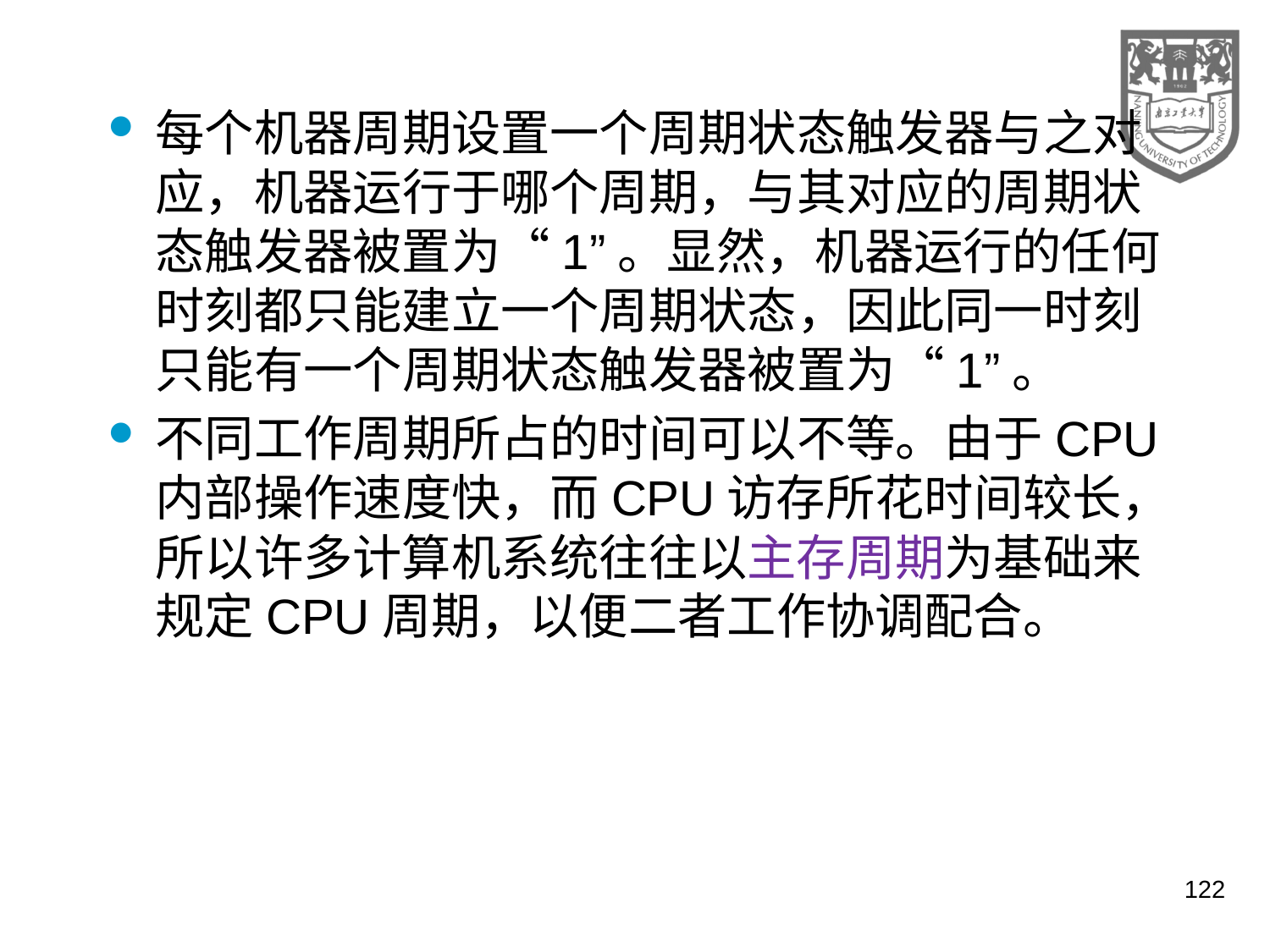

每个机器周期设置一个周期状态触发器与之对应，机器运行于哪个周期，与其对应的周期状态触发器被置为“1”。显然，机器运行的任何时刻都只能建立一个周期状态，因此同一时刻只能有一个周期状态触发器被置为“1”。
不同工作周期所占的时间可以不等。由于CPU内部操作速度快，而CPU访存所花时间较长，所以许多计算机系统往往以主存周期为基础来规定CPU周期，以便二者工作协调配合。
122